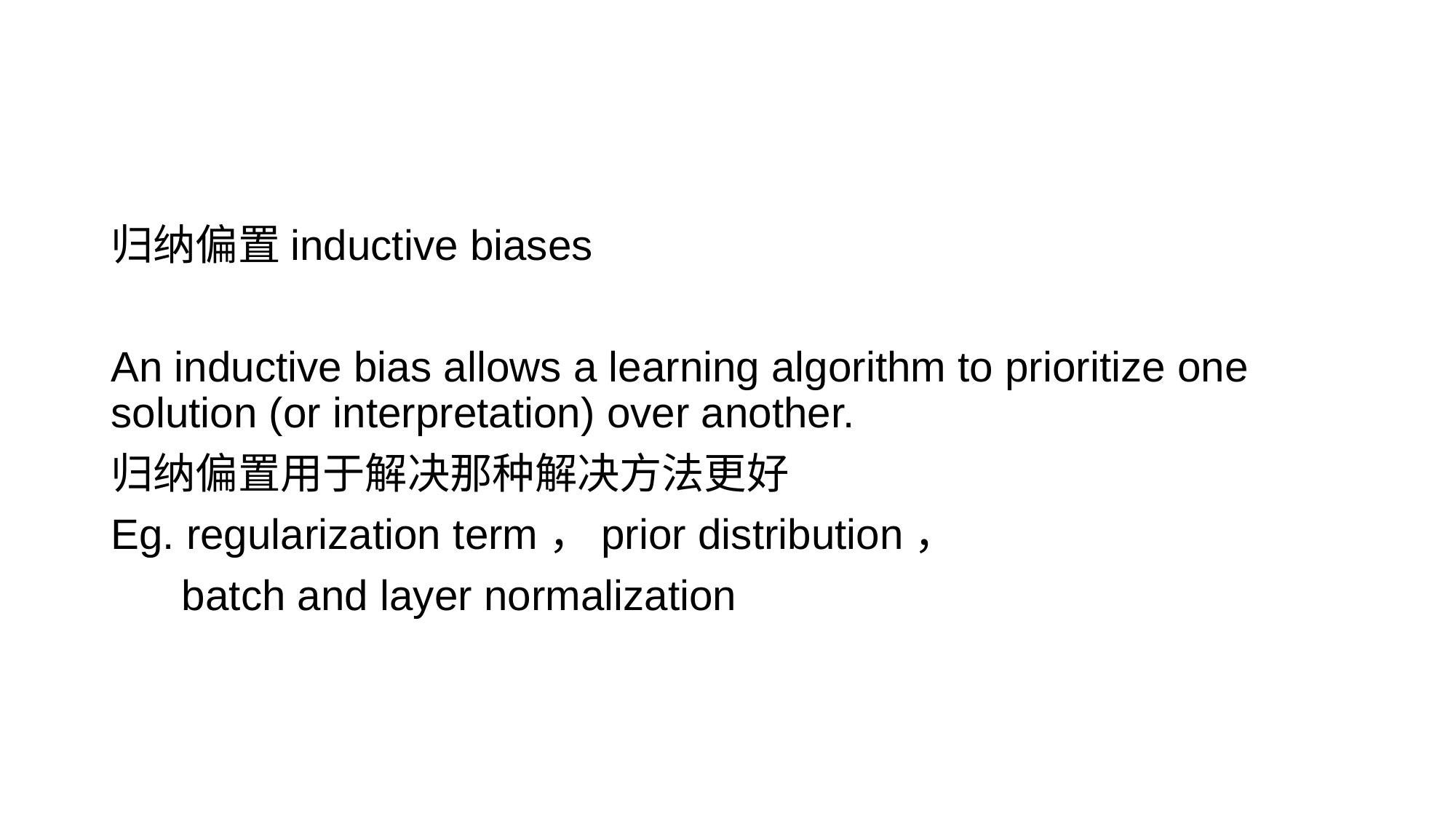

#
归纳偏置inductive biases

An inductive bias allows a learning algorithm to prioritize one solution (or interpretation) over another.
归纳偏置用于解决那种解决方法更好
Eg. regularization term，prior distribution，
      batch and layer normalization